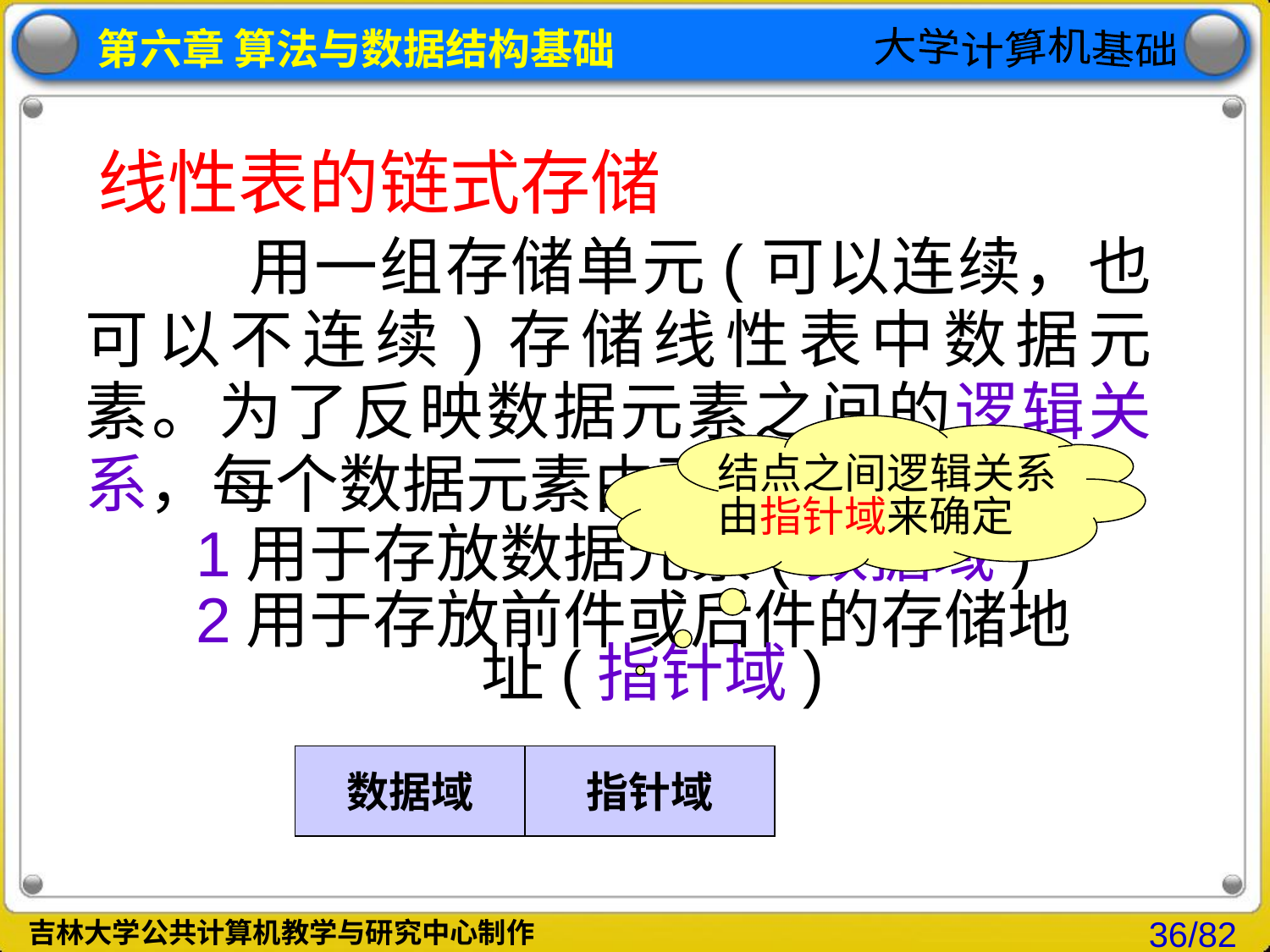

# 线性表的链式存储
            用一组存储单元(可以连续，也可以不连续)存储线性表中数据元素。为了反映数据元素之间的逻辑关系，每个数据元素由两部分组成：
         1用于存放数据元素(数据域)
         2用于存放前件或后件的存储地                                  址(指针域)
结点之间逻辑关系由指针域来确定

| 数据域 | 指针域 |
| --- | --- |
36/82